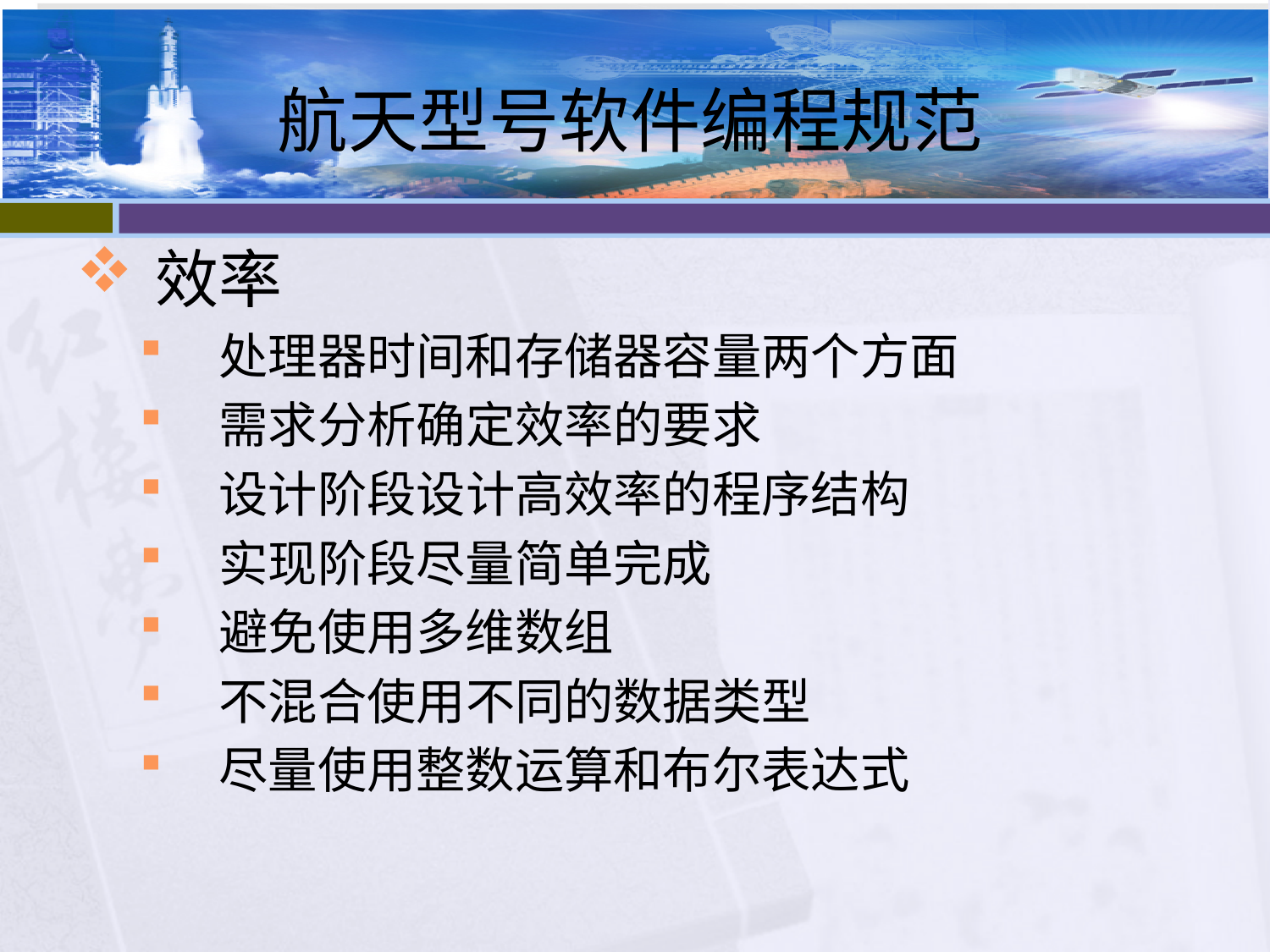

# 航天型号软件编程规范

效率
处理器时间和存储器容量两个方面
需求分析确定效率的要求
设计阶段设计高效率的程序结构
实现阶段尽量简单完成
避免使用多维数组
不混合使用不同的数据类型
尽量使用整数运算和布尔表达式